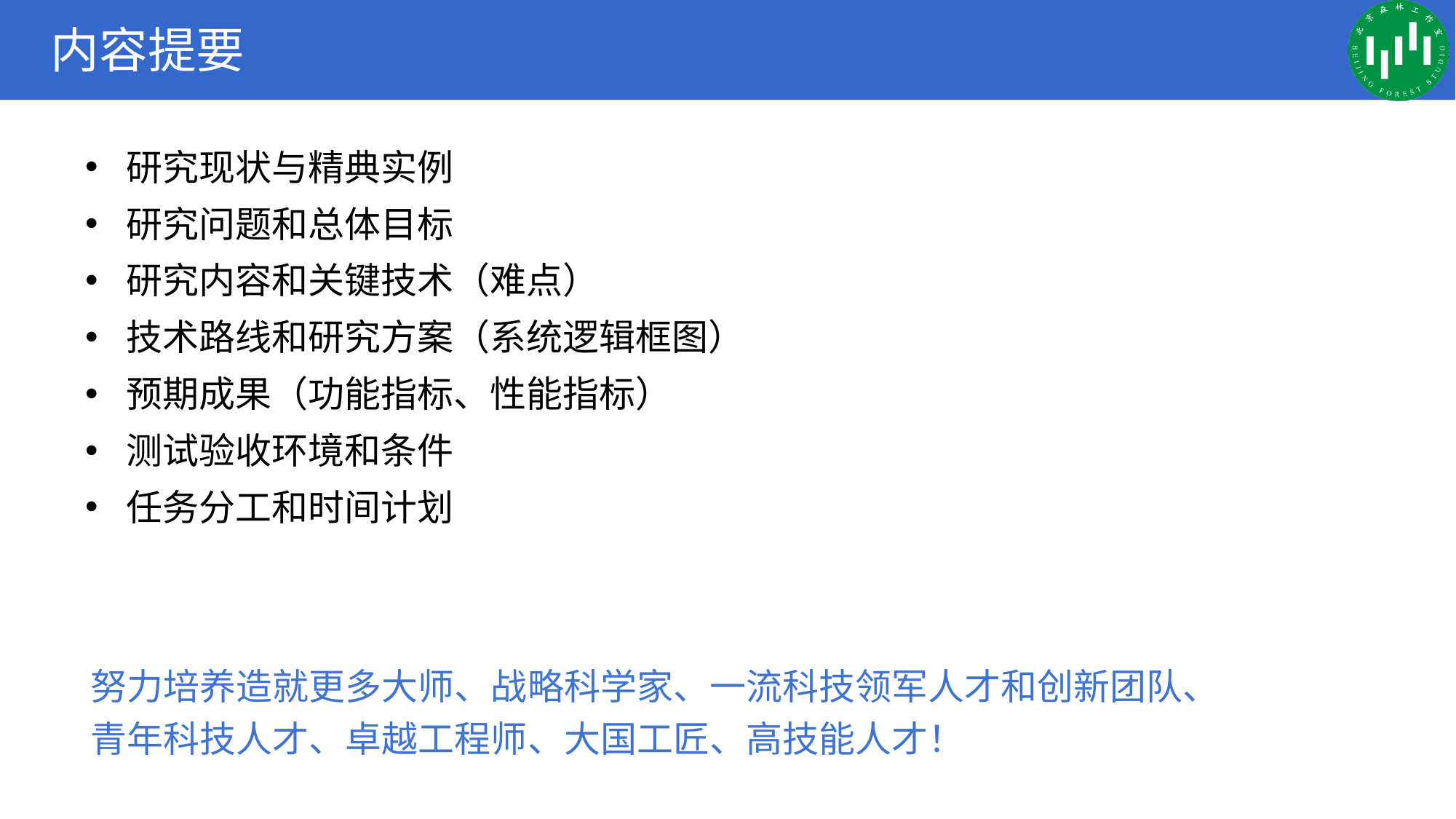

# 内容提要
研究现状与精典实例
研究问题和总体目标
研究内容和关键技术（难点）
技术路线和研究方案（系统逻辑框图）
预期成果（功能指标、性能指标）
测试验收环境和条件
任务分工和时间计划

努力培养造就更多大师、战略科学家、一流科技领军人才和创新团队、
青年科技人才、卓越工程师、大国工匠、高技能人才！